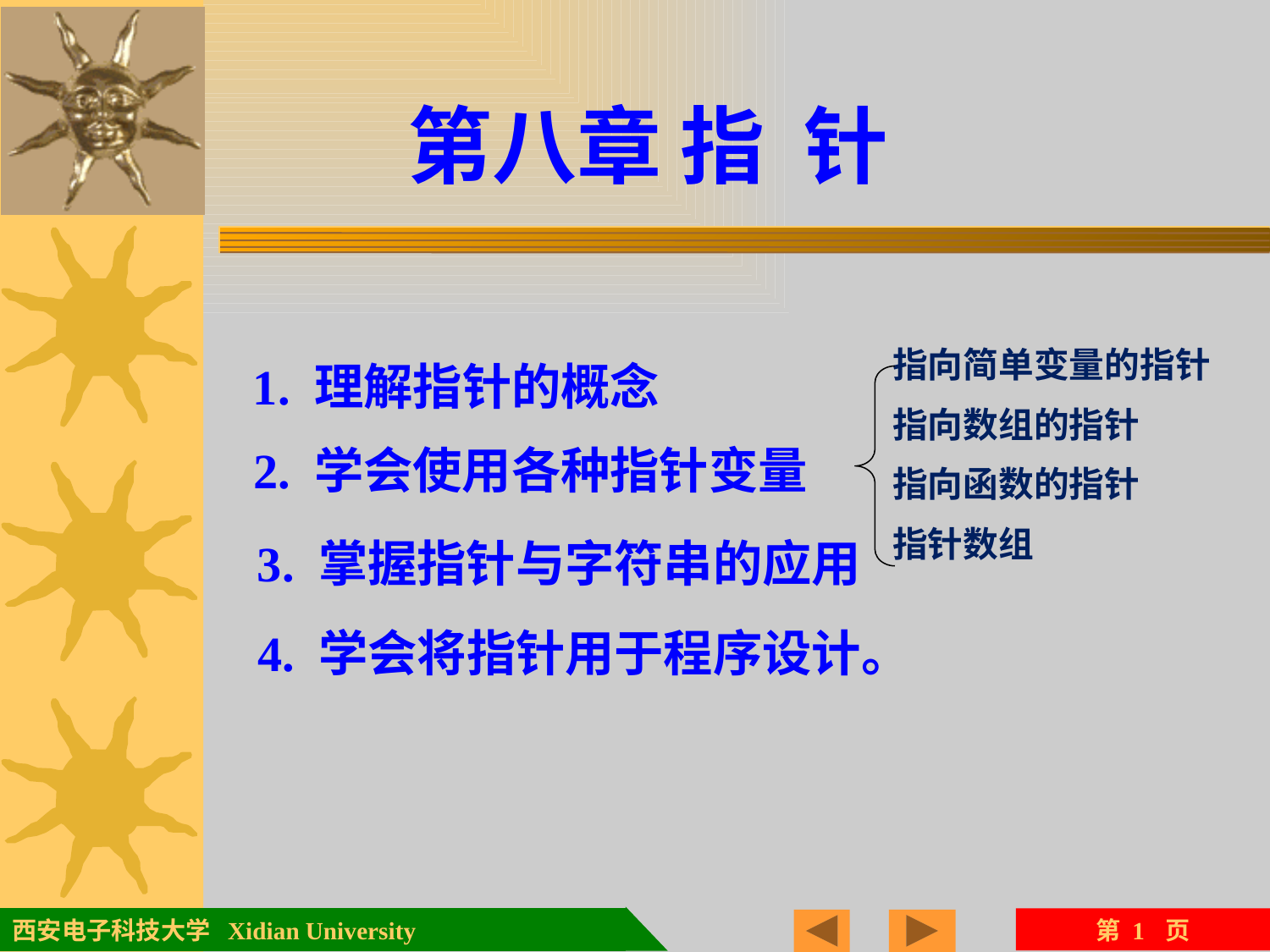

第八章 指  针
指向简单变量的指针
指向数组的指针
指向函数的指针
指针数组

1. 理解指针的概念
2. 学会使用各种指针变量
3. 掌握指针与字符串的应用
4. 学会将指针用于程序设计。